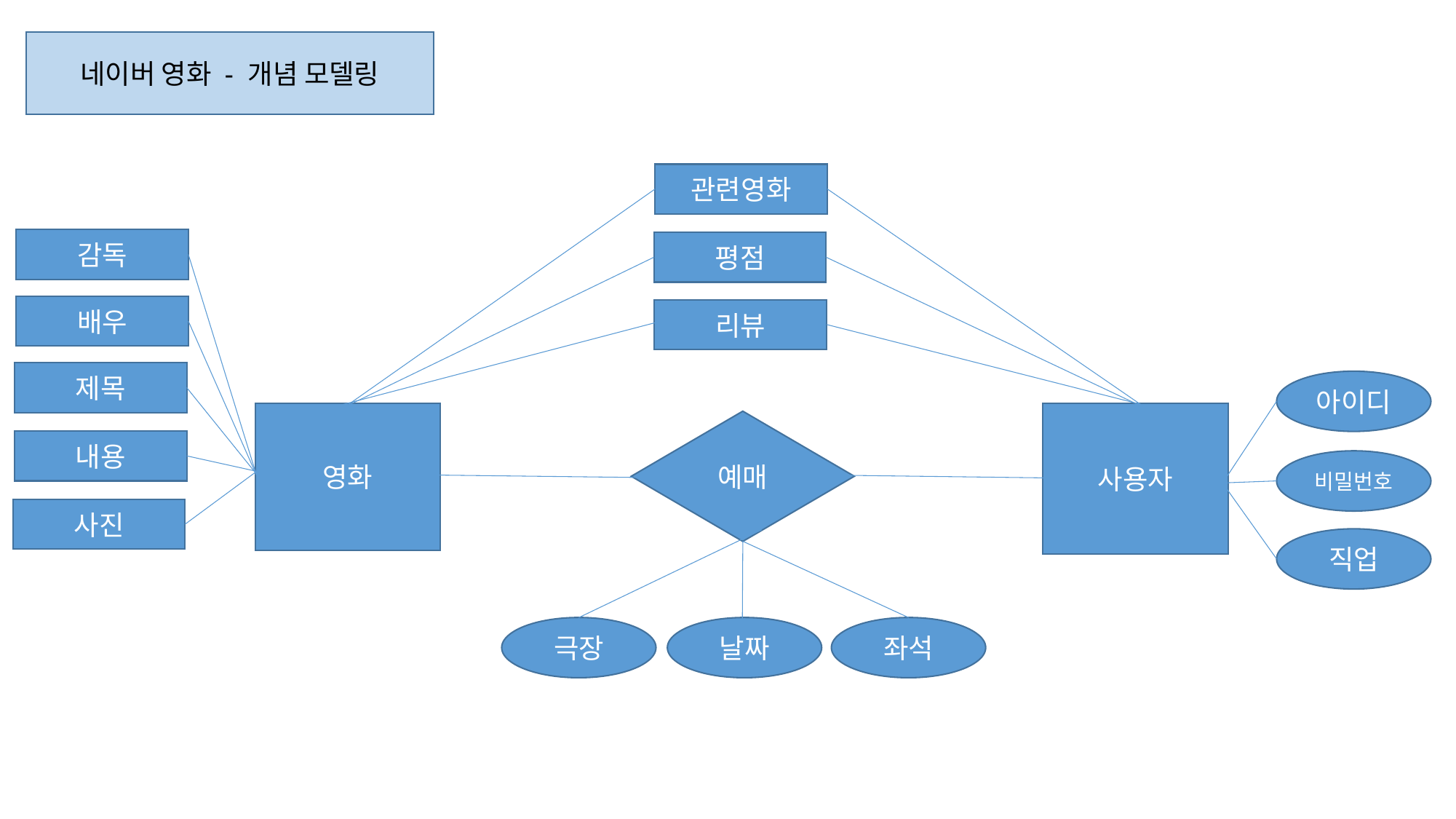

네이버 영화 - 개념 모델링
관련영화
감독
평점
배우
리뷰
제목
아이디
영화
사용자
예매
내용
비밀번호
사진
직업
극장
날짜
좌석